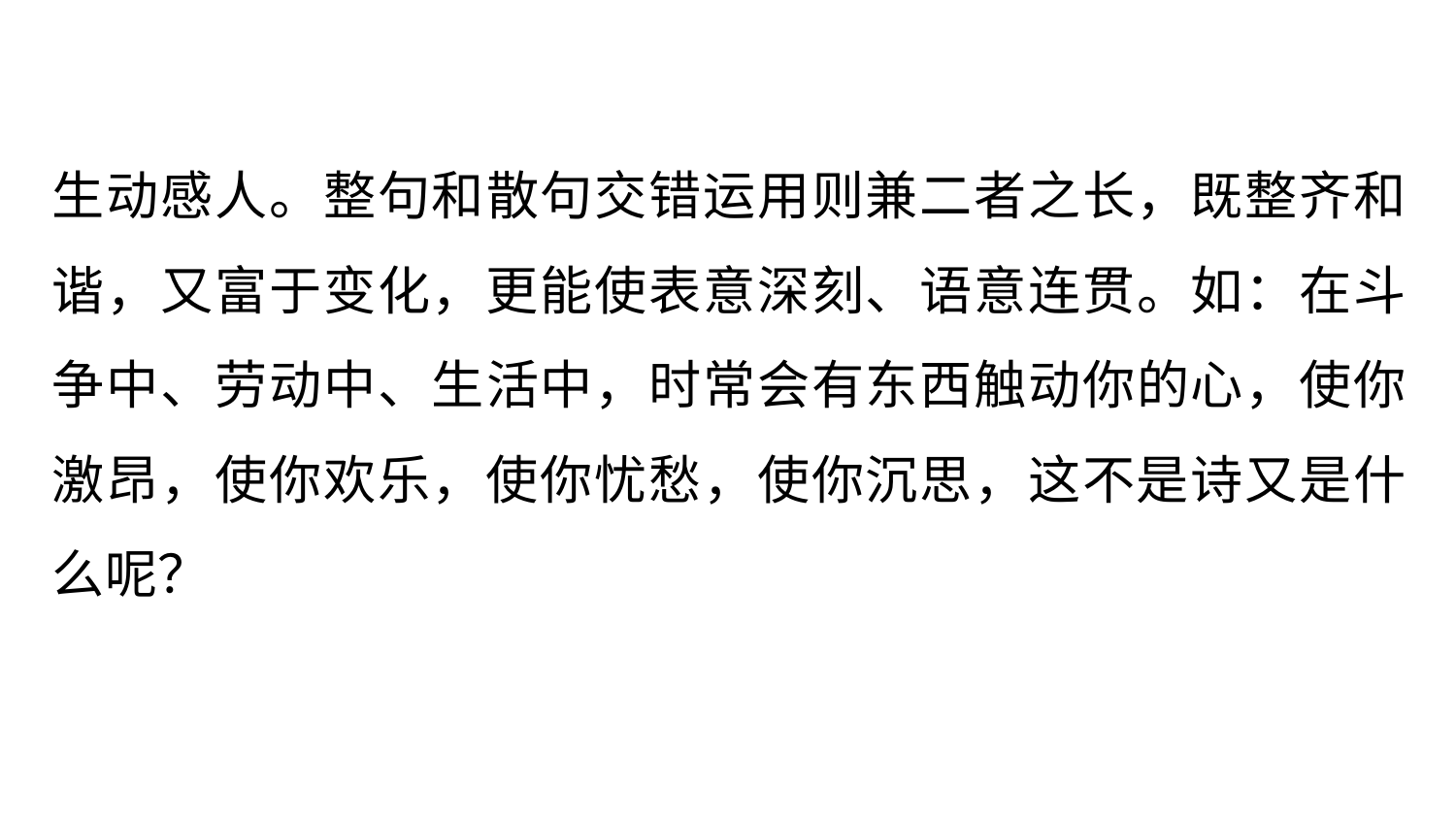

生动感人。整句和散句交错运用则兼二者之长，既整齐和谐，又富于变化，更能使表意深刻、语意连贯。如：在斗争中、劳动中、生活中，时常会有东西触动你的心，使你激昂，使你欢乐，使你忧愁，使你沉思，这不是诗又是什么呢？